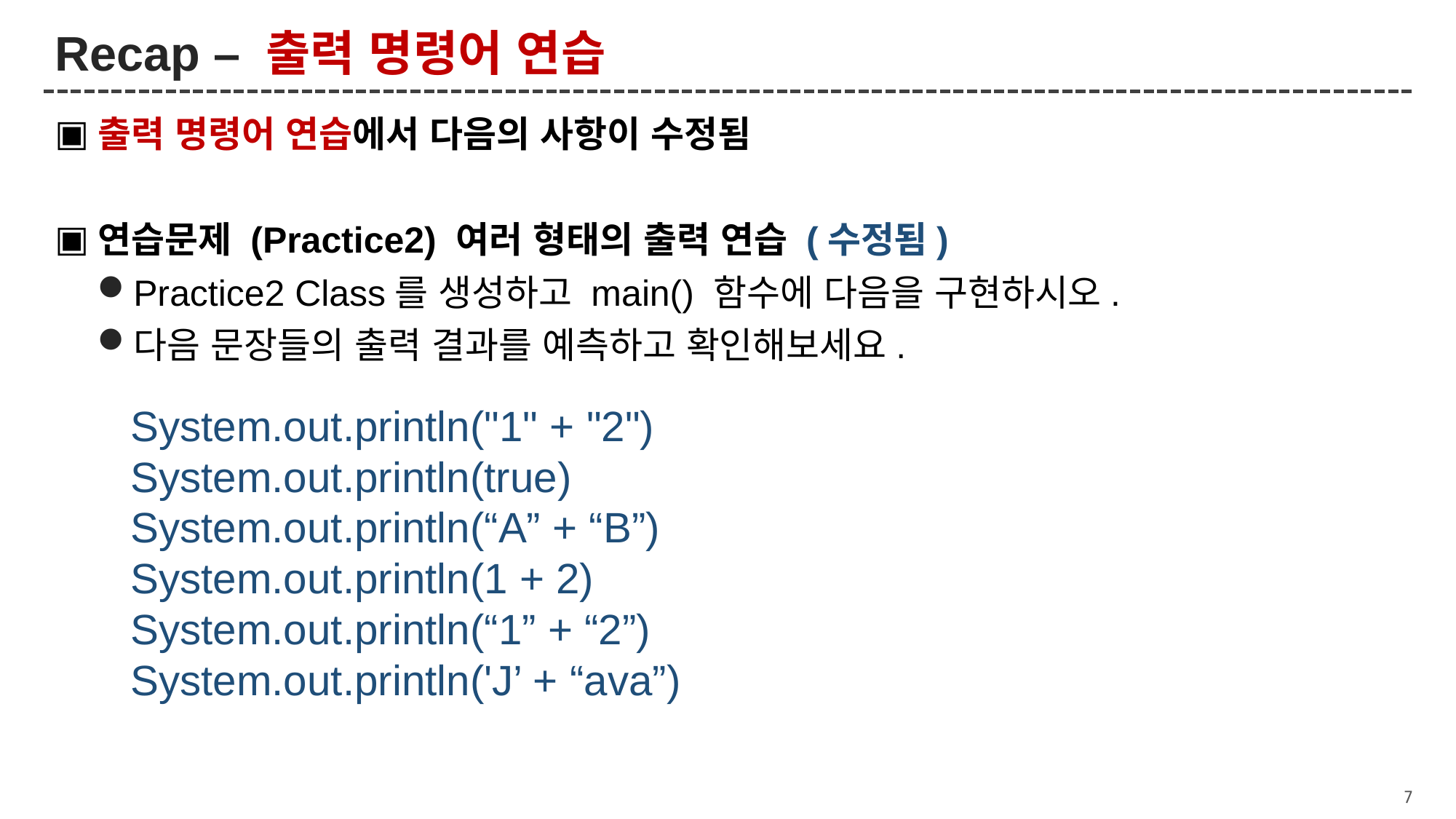

# Recap – 출력 명령어 연습
출력 명령어 연습에서 다음의 사항이 수정됨

연습문제 (Practice2) 여러 형태의 출력 연습 (수정됨)
Practice2 Class를 생성하고 main() 함수에 다음을 구현하시오.
다음 문장들의 출력 결과를 예측하고 확인해보세요.

System.out.println("1" + "2")
System.out.println(true)
System.out.println(“A” + “B”)
System.out.println(1 + 2)
System.out.println(“1” + “2”)
System.out.println('J’ + “ava”)